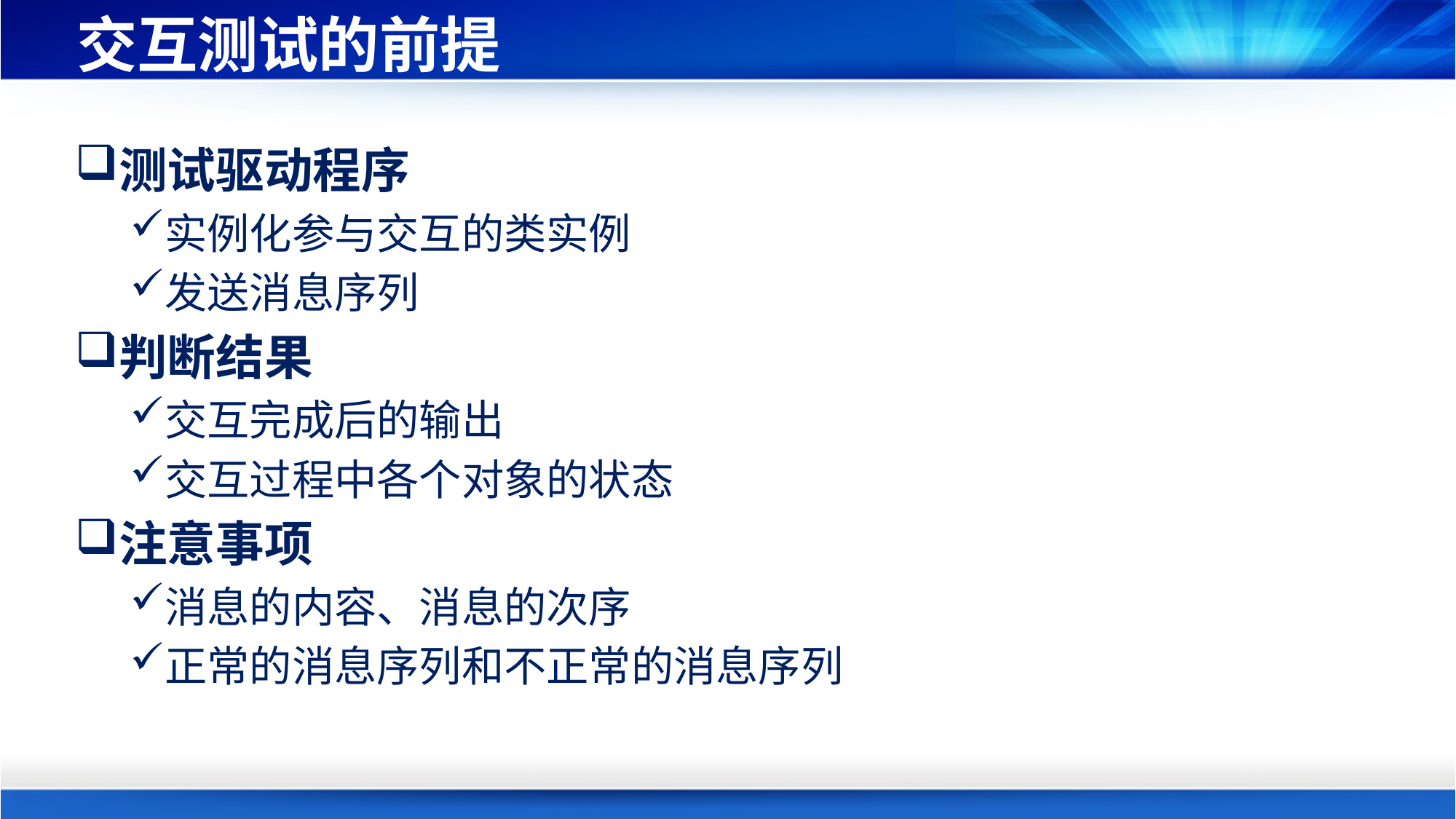

# 交互测试的前提
测试驱动程序
实例化参与交互的类实例
发送消息序列
判断结果
交互完成后的输出
交互过程中各个对象的状态
注意事项
消息的内容、消息的次序
正常的消息序列和不正常的消息序列